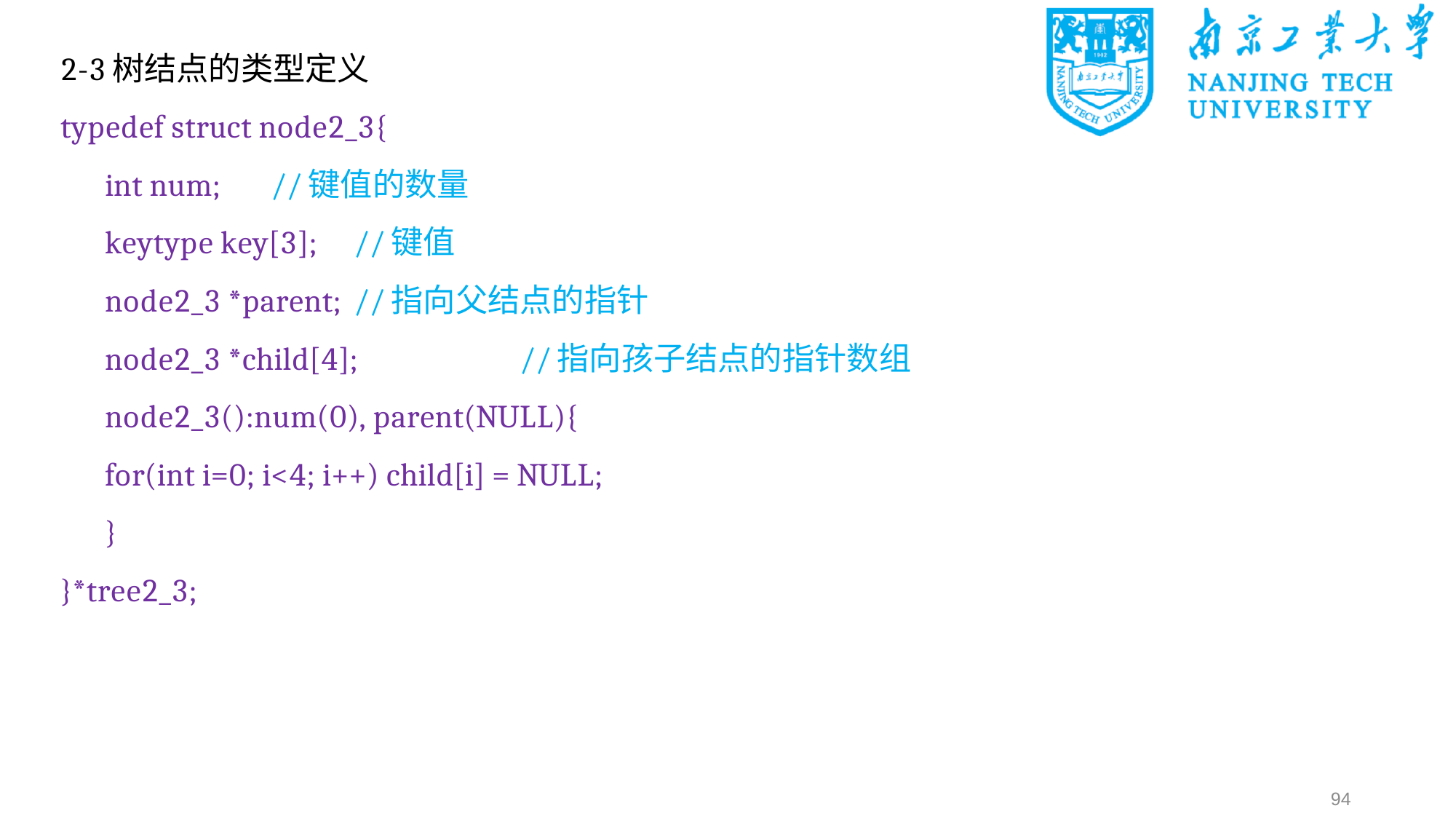

2-3树结点的类型定义
typedef struct node2_3{
	int num;			//键值的数量
	keytype key[3];		//键值
	node2_3 *parent; 		//指向父结点的指针
	node2_3 *child[4];		//指向孩子结点的指针数组
	node2_3():num(0), parent(NULL){
		for(int i=0; i<4; i++) child[i] = NULL;
	}
}*tree2_3;
94